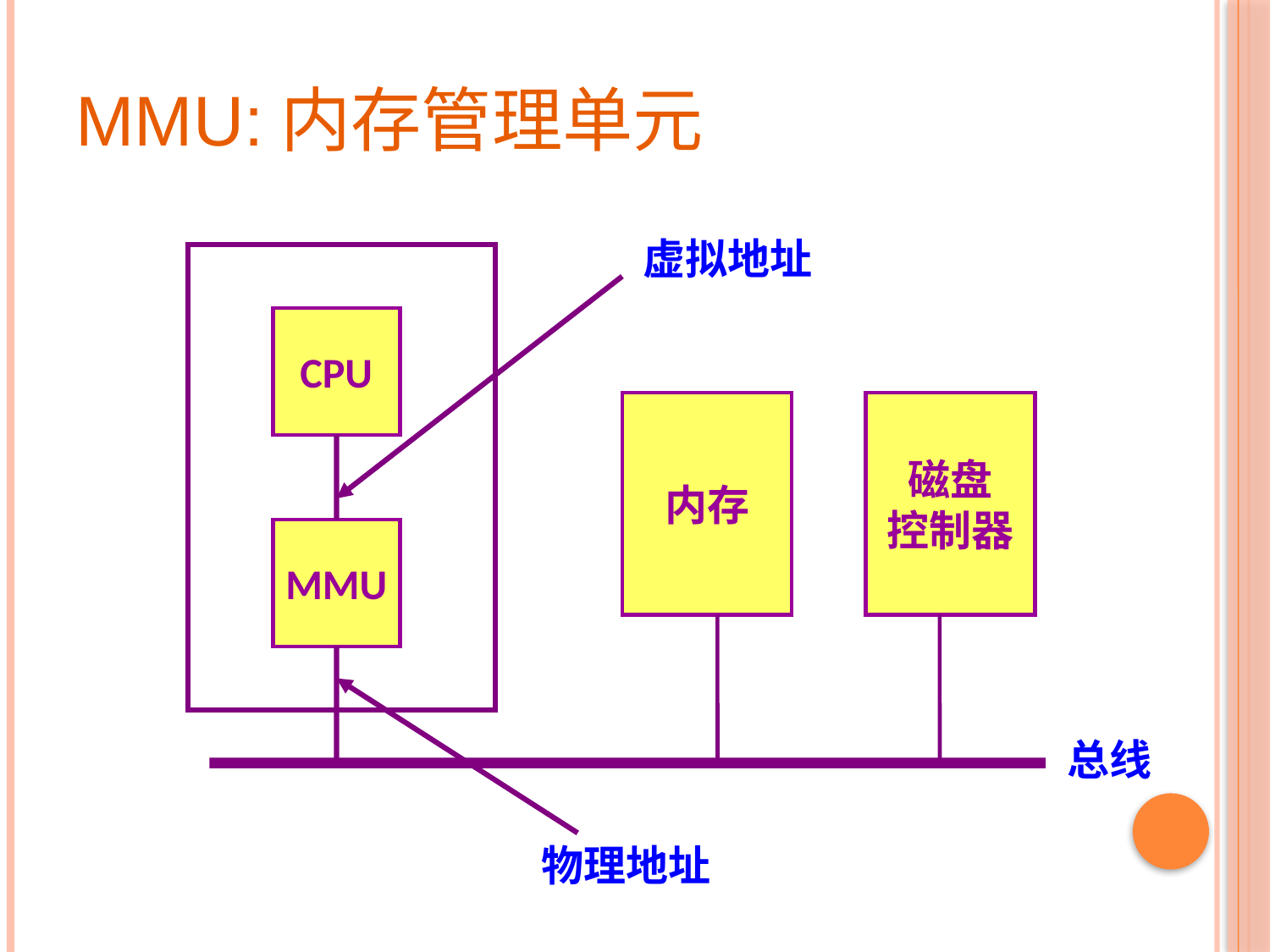

# MMU:内存管理单元
虚拟地址

CPU
内存
磁盘
控制器

MMU

总线

物理地址